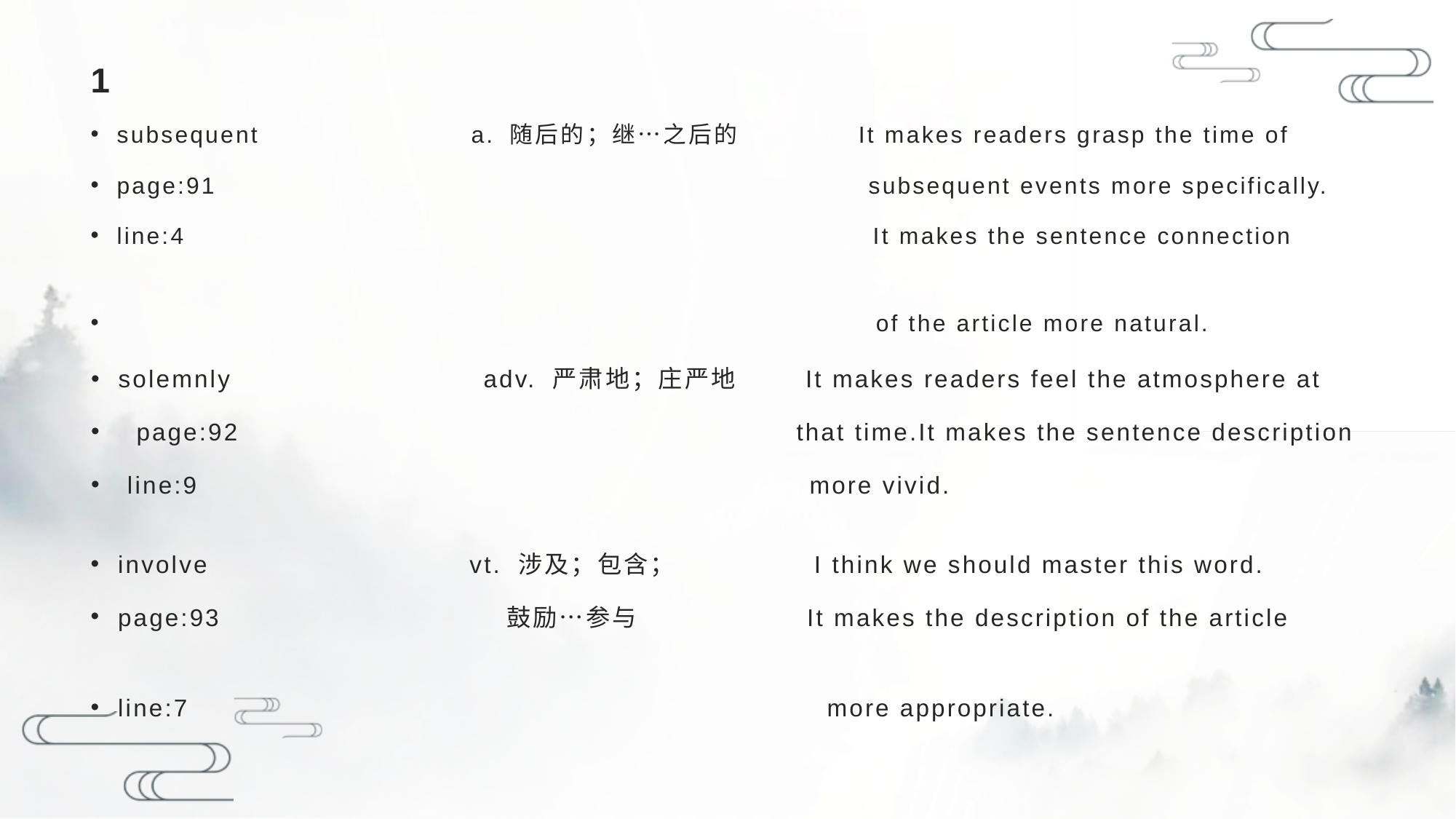

# 1
subsequent                        a. 随后的；继…之后的               It makes readers grasp the time of
page:91                                                                          subsequent events more specifically.
line:4                                                                              It makes the sentence connection
                                                                                      of the article more natural.

solemnly                            adv. 严肃地；庄严地        It makes readers feel the atmosphere at
  page:92                                                              that time.It makes the sentence description
 line:9                                                                    more vivid.

involve                             vt. 涉及；包含；                 I think we should master this word.
page:93                               鼓励…参与                     It makes the description of the article
line:7                                                                       more appropriate.